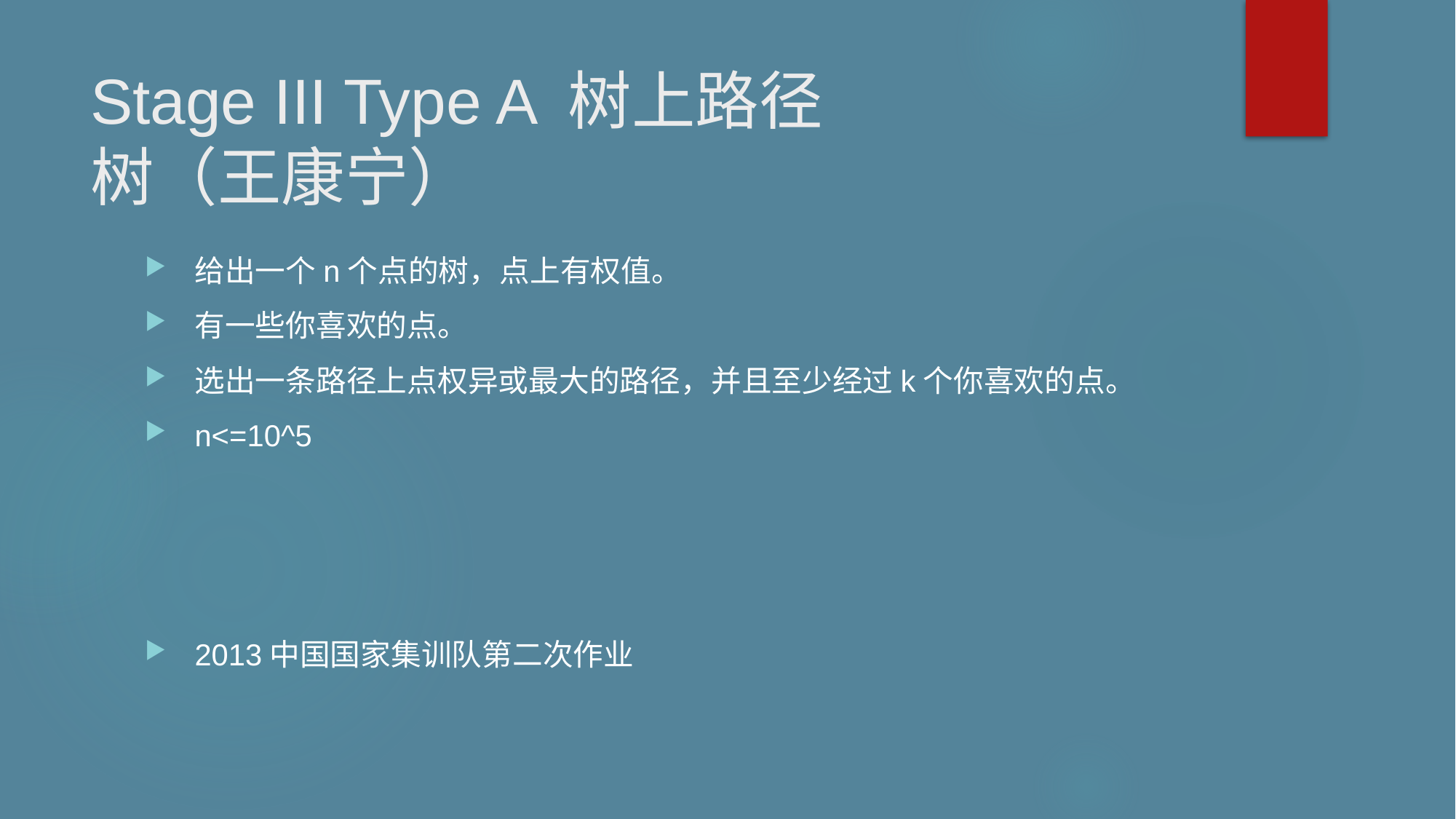

# Stage III Type A 树上路径 树（王康宁）
给出一个n个点的树，点上有权值。
有一些你喜欢的点。
选出一条路径上点权异或最大的路径，并且至少经过k个你喜欢的点。
n<=10^5

2013中国国家集训队第二次作业